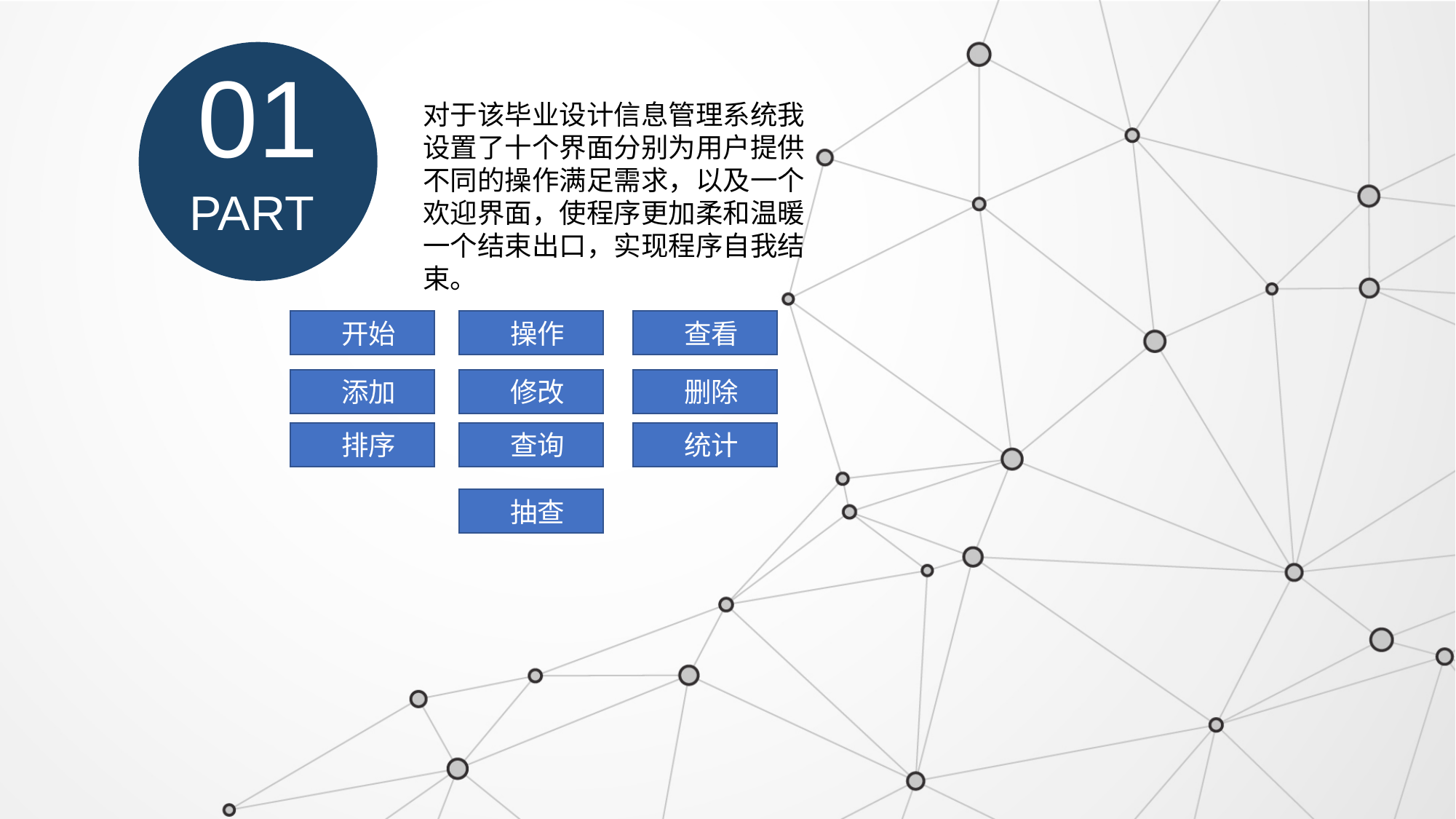

对于该毕业设计信息管理系统我设置了十个界面分别为用户提供不同的操作满足需求，以及一个欢迎界面，使程序更加柔和温暖
一个结束出口，实现程序自我结束。
01
PART
 开始
 操作
 查看
 添加
 修改
 删除
 排序
 查询
 统计
 抽查